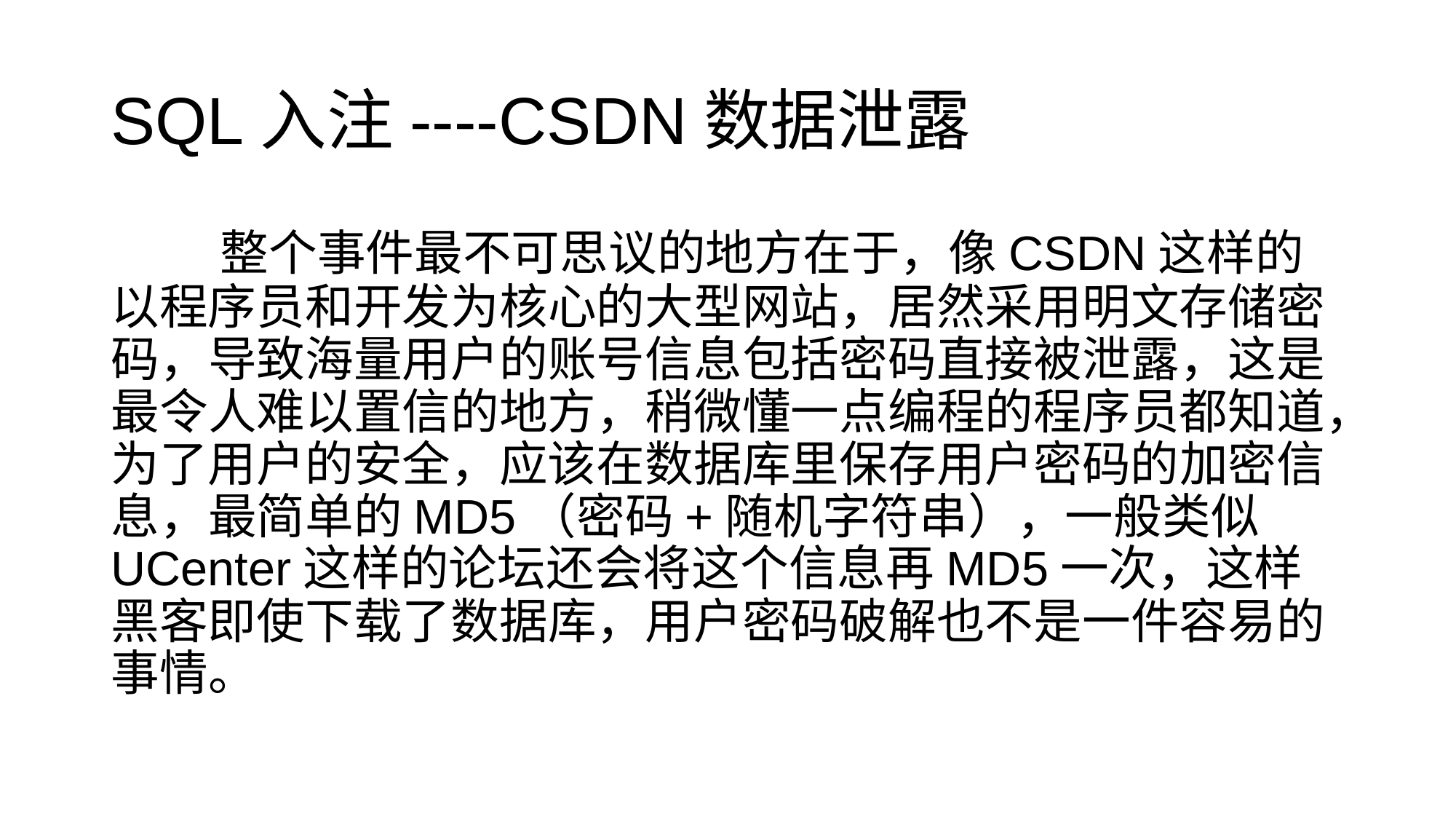

# SQL入注----CSDN数据泄露
	整个事件最不可思议的地方在于，像CSDN这样的以程序员和开发为核心的大型网站，居然采用明文存储密码，导致海量用户的账号信息包括密码直接被泄露，这是最令人难以置信的地方，稍微懂一点编程的程序员都知道，为了用户的安全，应该在数据库里保存用户密码的加密信息，最简单的MD5（密码+随机字符串），一般类似UCenter这样的论坛还会将这个信息再MD5一次，这样黑客即使下载了数据库，用户密码破解也不是一件容易的事情。